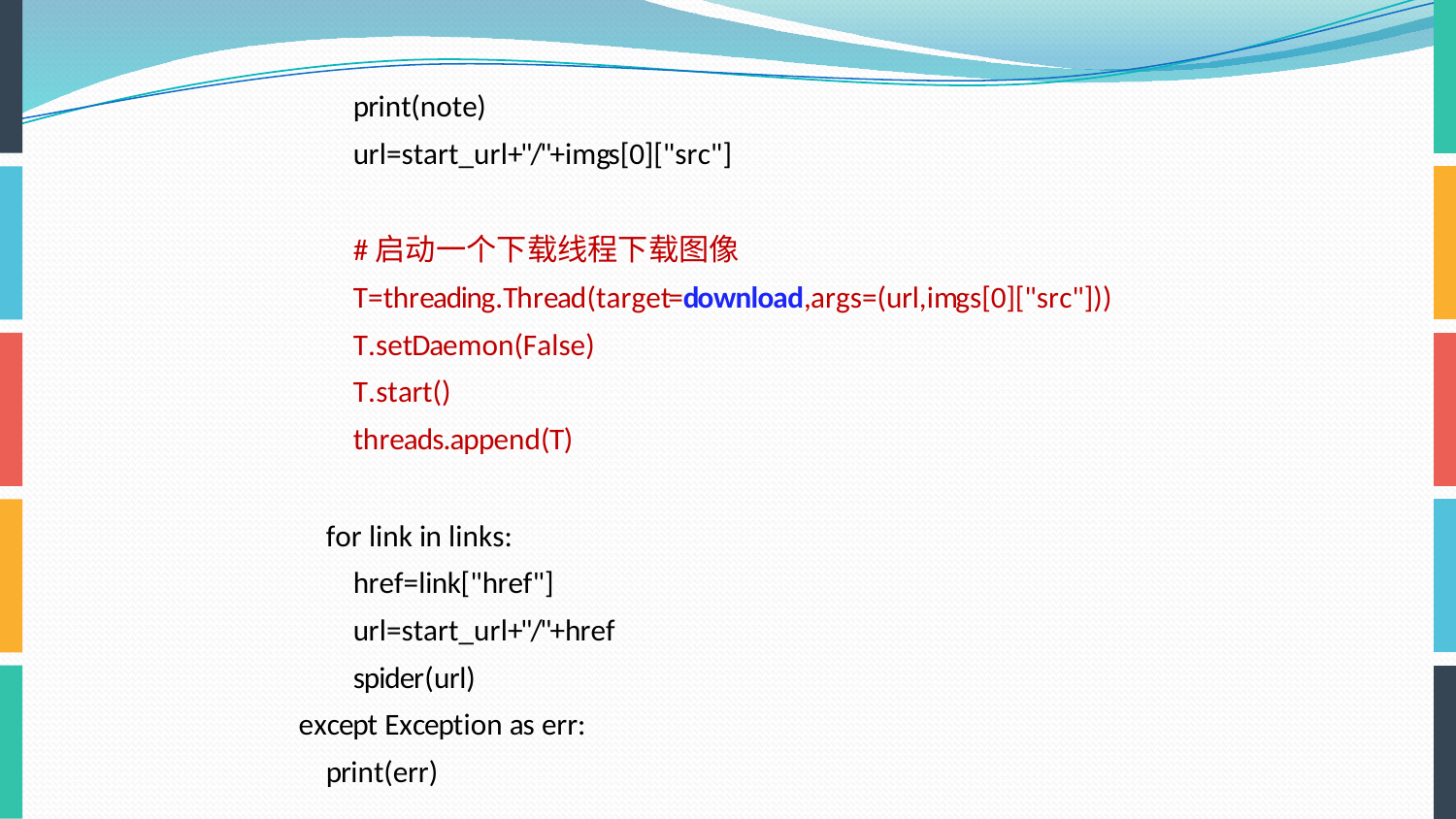

print(note) url=start_url+"/"+imgs[0]["src"]

#启动一个下载线程下载图像 T=threading.Thread(target=download,args=(url,imgs[0]["src"])) T.setDaemon(False)
T.start() threads.append(T)

for link in links: href=link["href"] url=start_url+"/"+href spider(url)
except Exception as err: print(err)